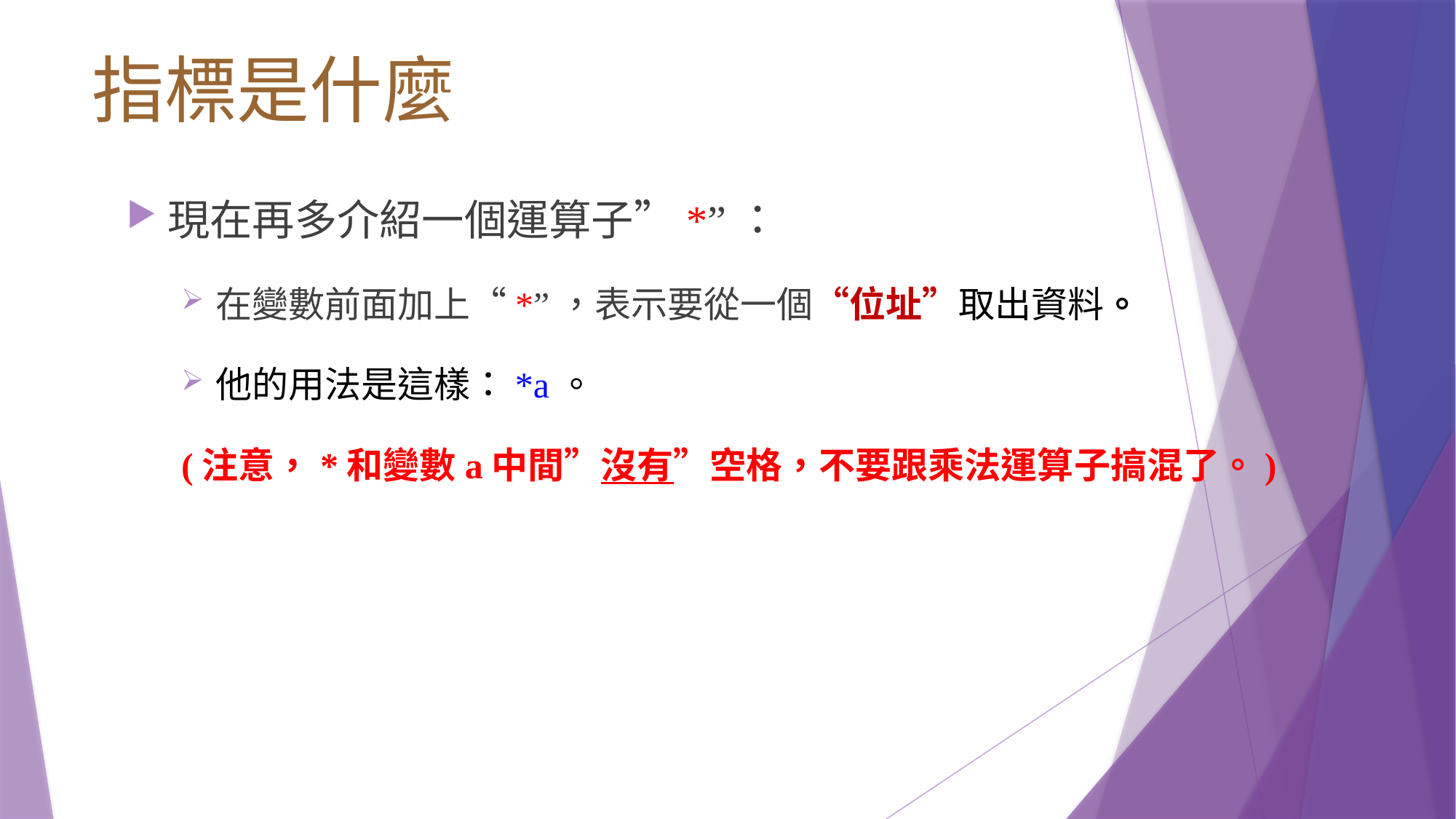

# 指標是什麼
現在再多介紹一個運算子”*”：
在變數前面加上“*”，表示要從一個“位址”取出資料。
他的用法是這樣：*a。
(注意，*和變數a中間”沒有”空格，不要跟乘法運算子搞混了。)